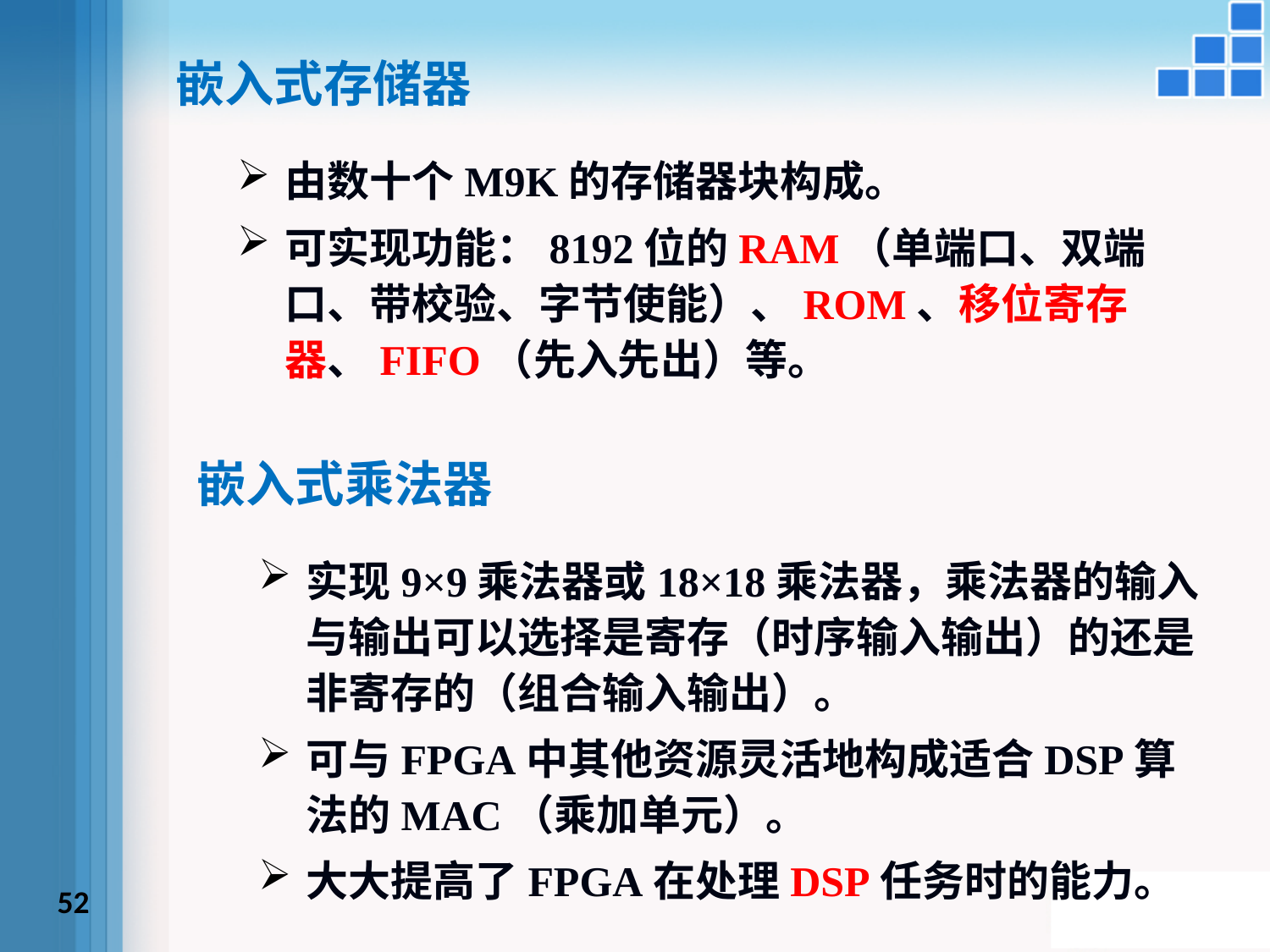

嵌入式存储器
由数十个M9K的存储器块构成。
可实现功能：8192位的RAM（单端口、双端口、带校验、字节使能）、ROM、移位寄存器、FIFO（先入先出）等。
嵌入式乘法器
实现9×9乘法器或18×18乘法器，乘法器的输入与输出可以选择是寄存（时序输入输出）的还是非寄存的（组合输入输出）。
可与FPGA中其他资源灵活地构成适合DSP算法的MAC（乘加单元）。
大大提高了FPGA在处理DSP任务时的能力。

52